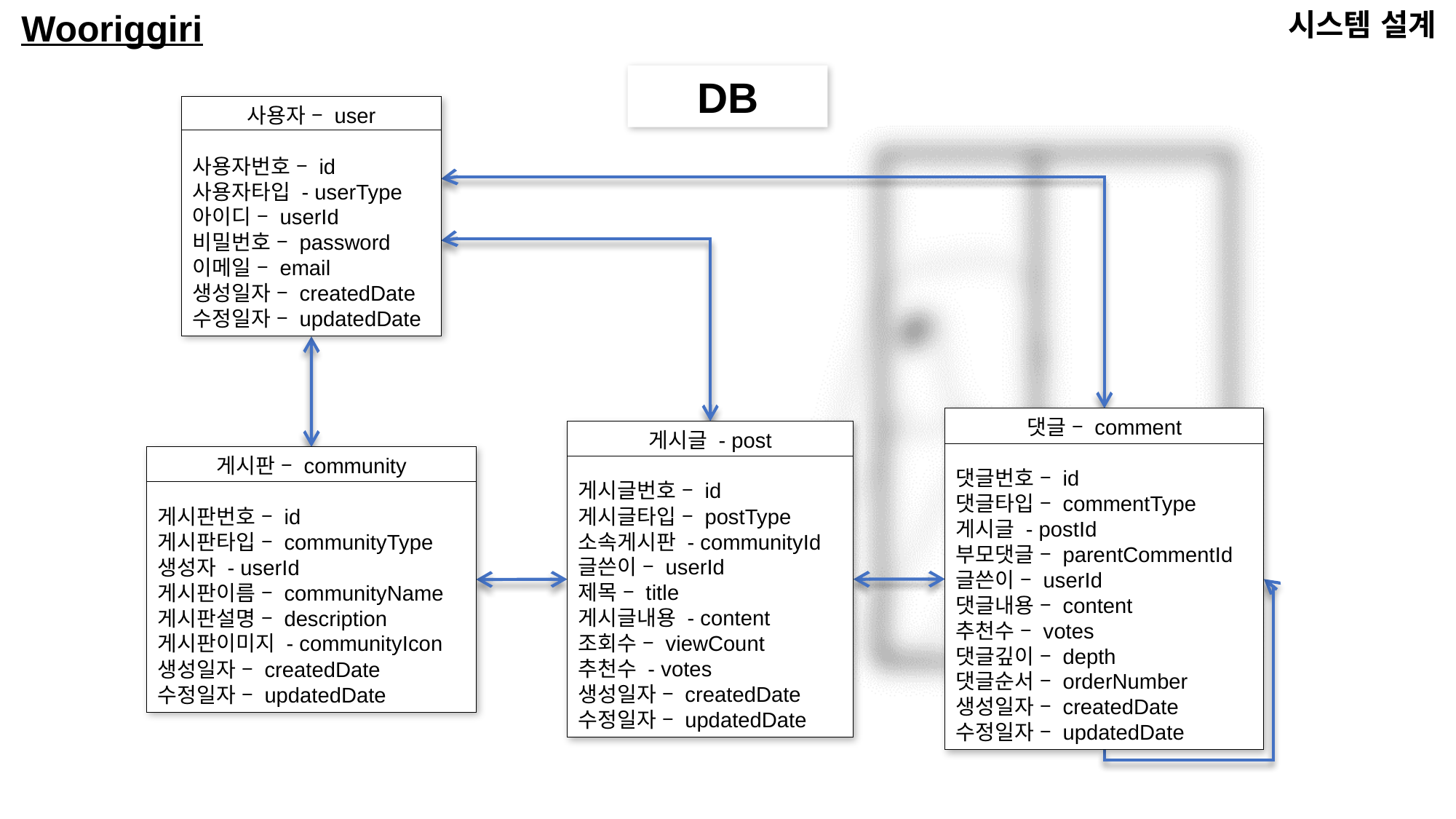

Wooriggiri
시스템 설계
DB
사용자 – user

사용자번호 – id
사용자타입 - userType
아이디 – userId
비밀번호 – password
이메일 – email
생성일자 – createdDate
수정일자 – updatedDate
댓글 – comment

댓글번호 – id
댓글타입 – commentType
게시글 - postId
부모댓글 – parentCommentId글쓴이 – userId
댓글내용 – content
추천수 – votes
댓글깊이 – depth
댓글순서 – orderNumber
생성일자 – createdDate
수정일자 – updatedDate
게시글 - post

게시글번호 – id
게시글타입 – postType
소속게시판 - communityId
글쓴이 – userId
제목 – title
게시글내용 - content
조회수 – viewCount
추천수 - votes
생성일자 – createdDate
수정일자 – updatedDate
게시판 – community

게시판번호 – id
게시판타입 – communityType
생성자 - userId
게시판이름 – communityName
게시판설명 – description
게시판이미지 - communityIcon
생성일자 – createdDate
수정일자 – updatedDate